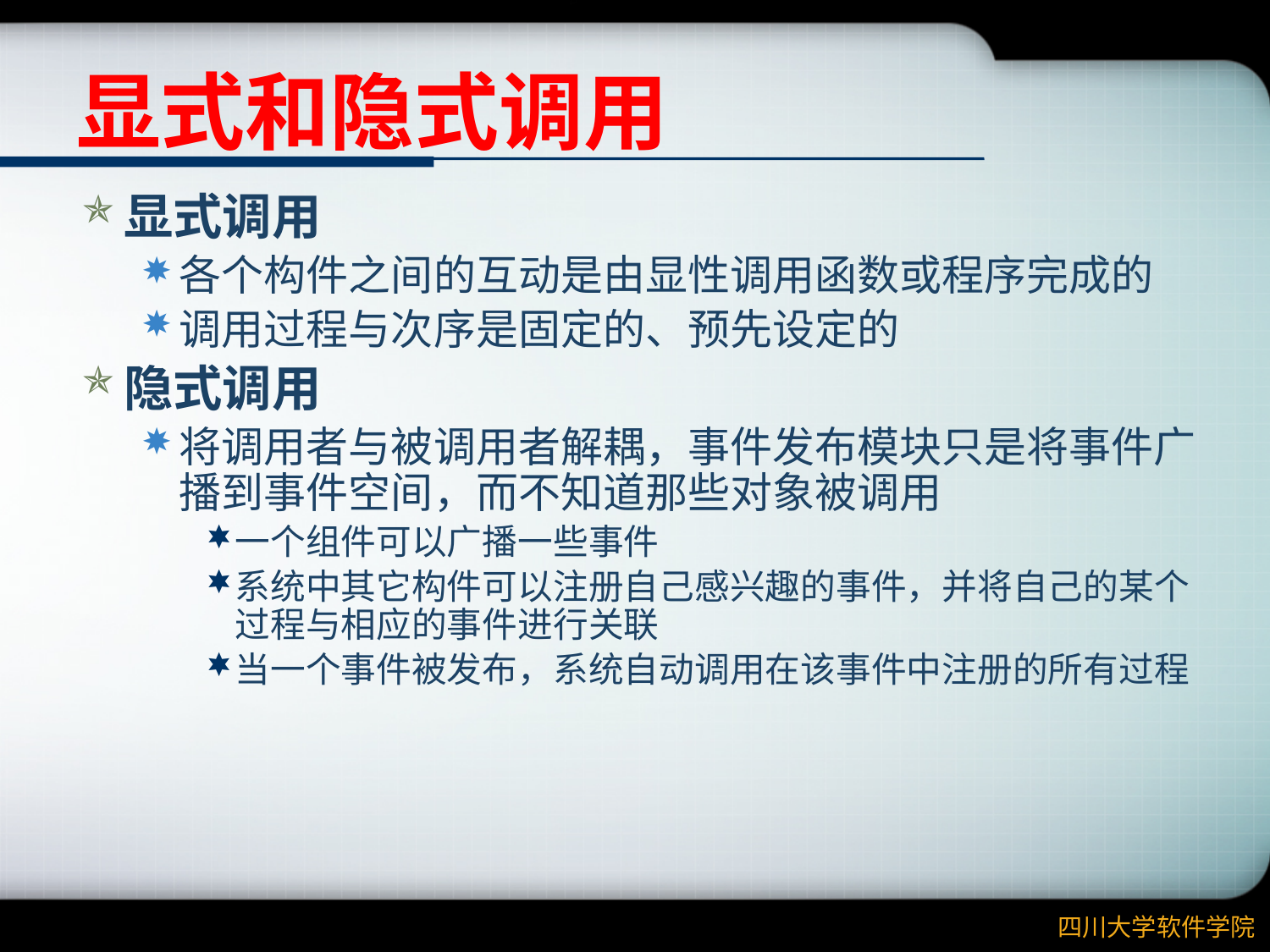

# 显式和隐式调用
显式调用
各个构件之间的互动是由显性调用函数或程序完成的
调用过程与次序是固定的、预先设定的
隐式调用
将调用者与被调用者解耦，事件发布模块只是将事件广播到事件空间，而不知道那些对象被调用
一个组件可以广播一些事件
系统中其它构件可以注册自己感兴趣的事件，并将自己的某个过程与相应的事件进行关联
当一个事件被发布，系统自动调用在该事件中注册的所有过程